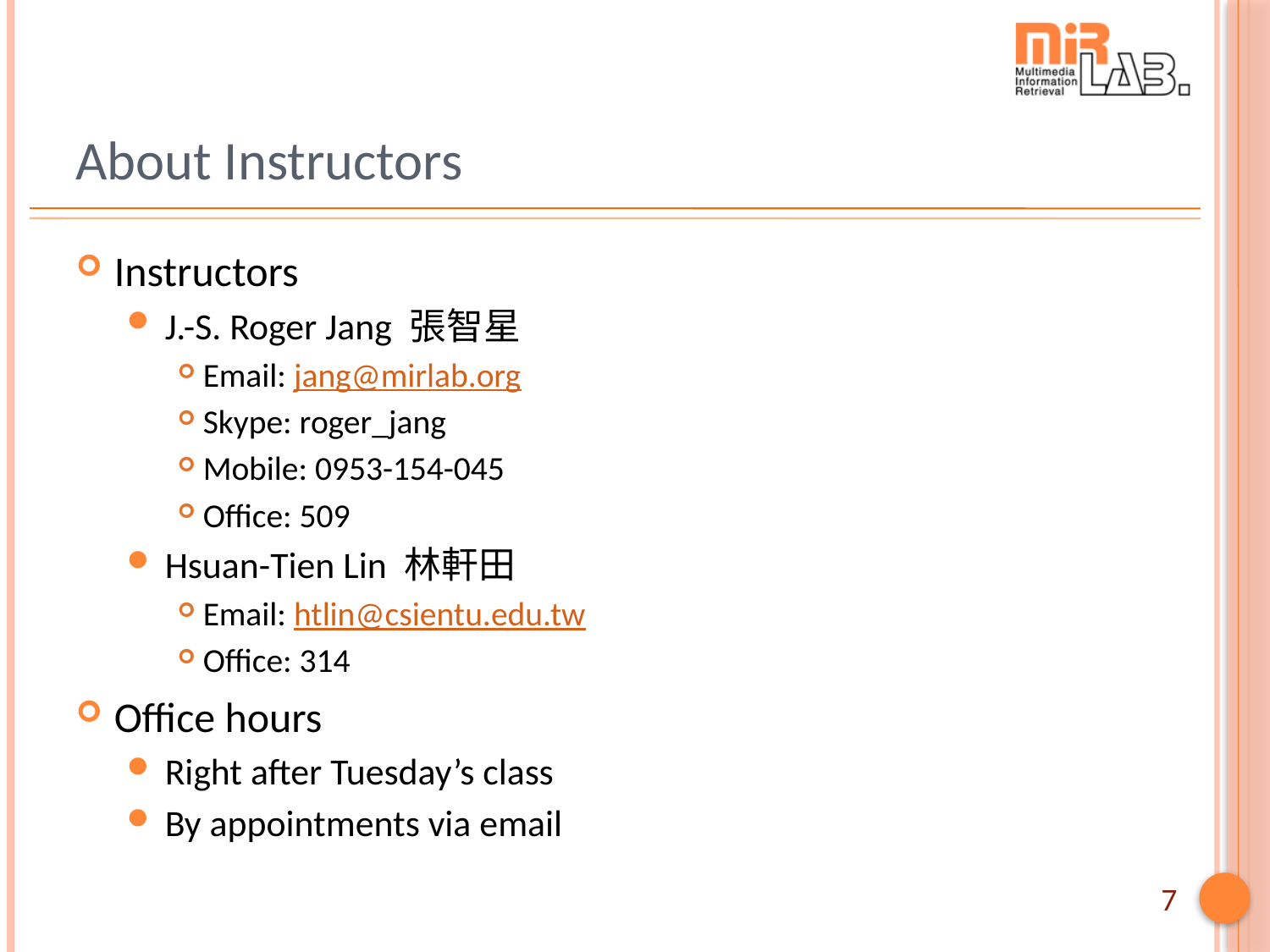

# About Instructors
Instructors
J.-S. Roger Jang 張智星
Email: jang@mirlab.org
Skype: roger_jang
Mobile: 0953-154-045
Office: 509
Hsuan-Tien Lin 林軒田
Email: htlin@csientu.edu.tw
Office: 314
Office hours
Right after Tuesday’s class
By appointments via email